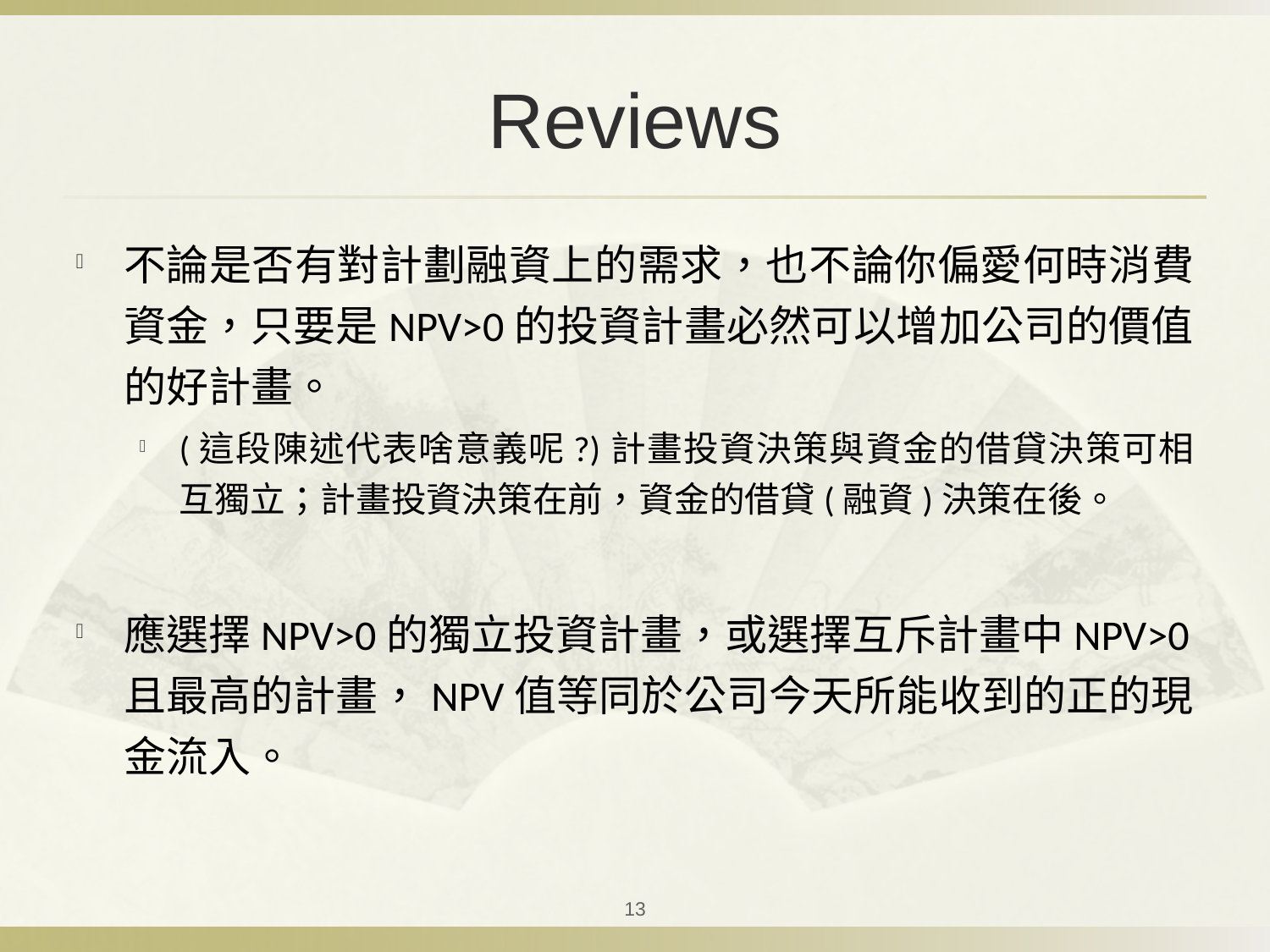

# Reviews
不論是否有對計劃融資上的需求，也不論你偏愛何時消費資金，只要是NPV>0的投資計畫必然可以增加公司的價值的好計畫。
(這段陳述代表啥意義呢?)計畫投資決策與資金的借貸決策可相互獨立；計畫投資決策在前，資金的借貸(融資)決策在後。

應選擇NPV>0的獨立投資計畫，或選擇互斥計畫中NPV>0且最高的計畫，NPV值等同於公司今天所能收到的正的現金流入。

13